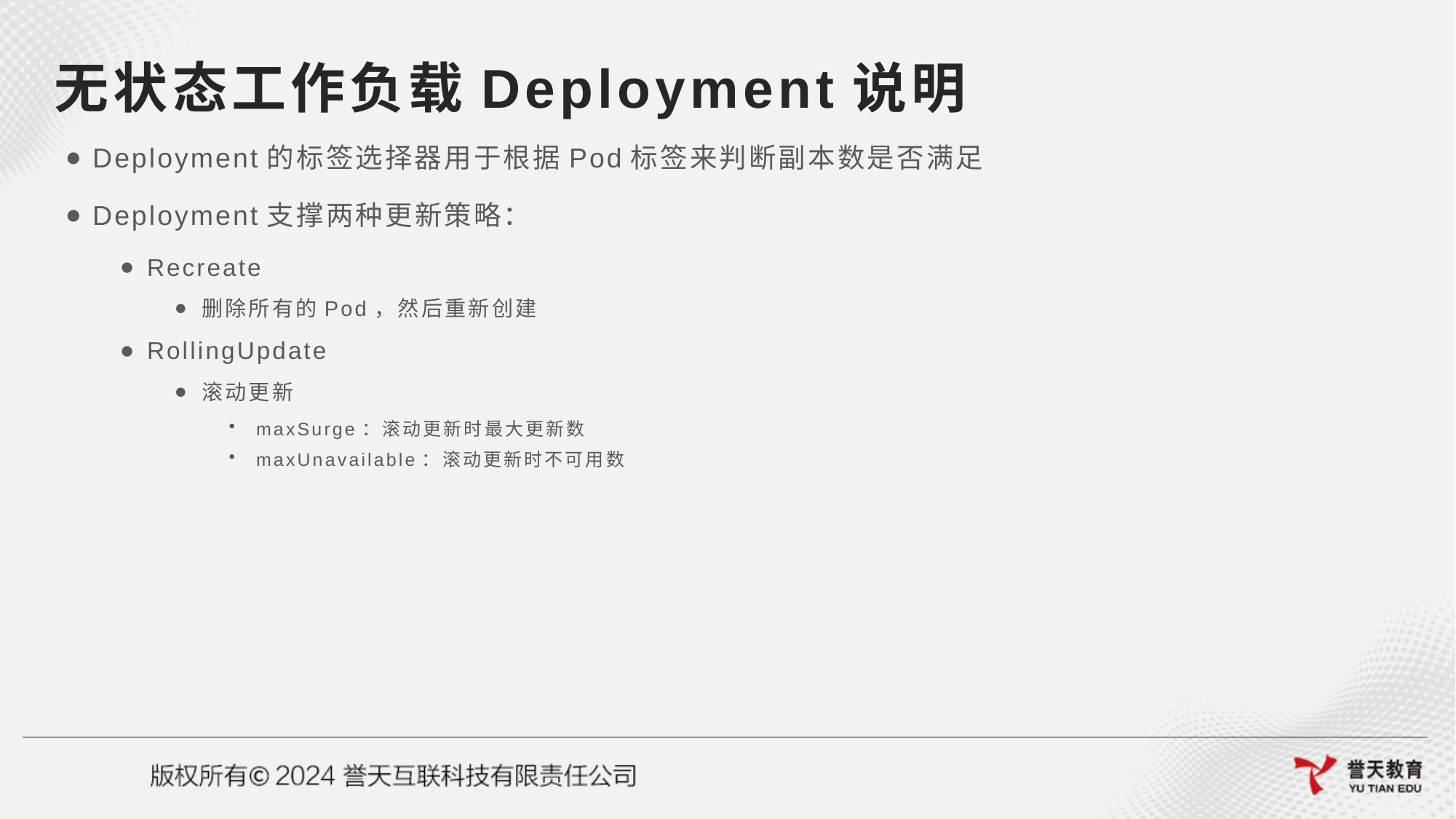

# 无状态工作负载Deployment说明
Deployment的标签选择器用于根据Pod标签来判断副本数是否满足
Deployment支撑两种更新策略：
Recreate
删除所有的Pod，然后重新创建
RollingUpdate
滚动更新
maxSurge：滚动更新时最大更新数
maxUnavailable：滚动更新时不可用数